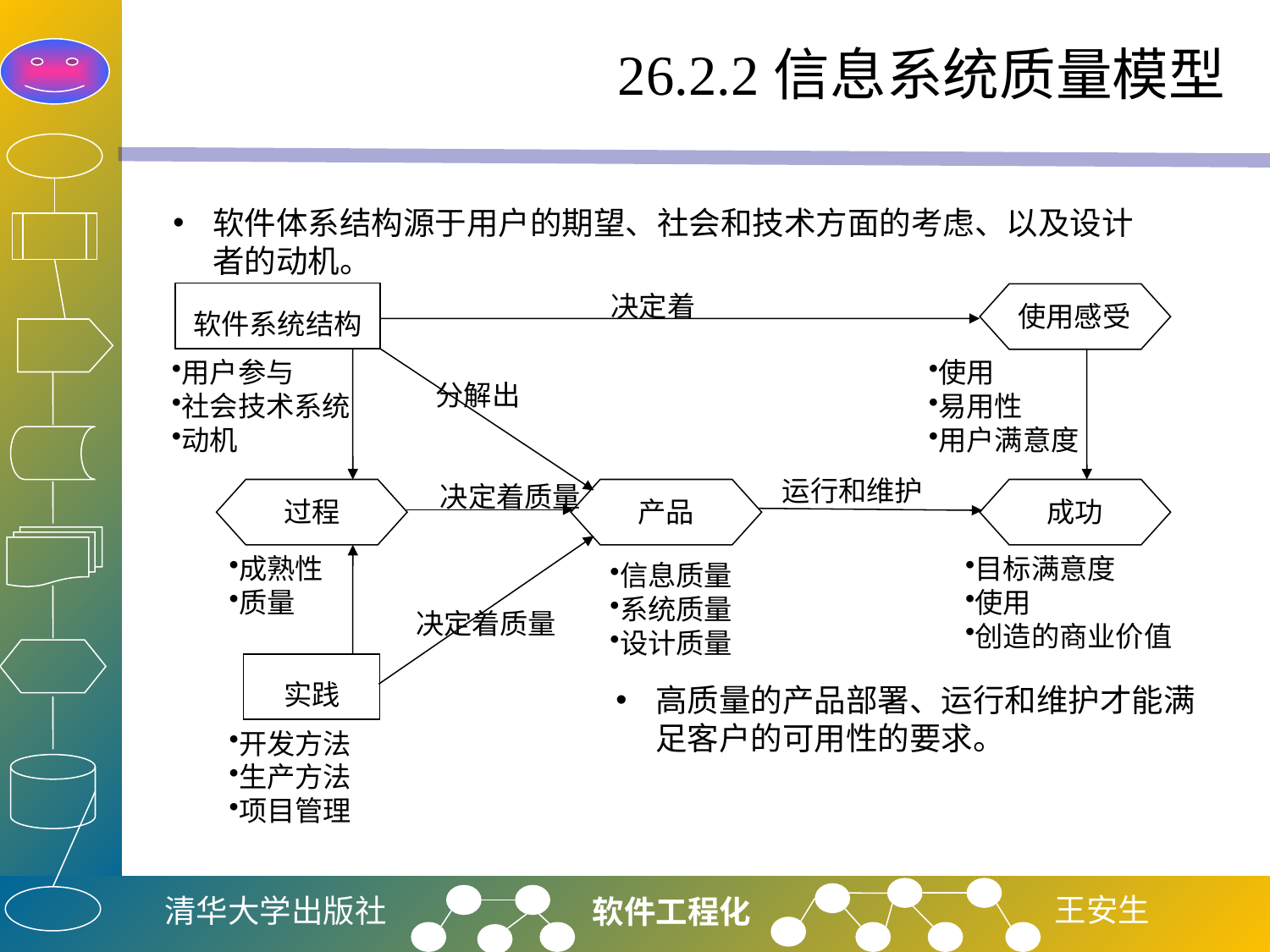

# 26.2.2信息系统质量模型
软件体系结构源于用户的期望、社会和技术方面的考虑、以及设计者的动机。

决定着
软件系统结构
使用感受

用户参与
社会技术系统
动机

使用
易用性
用户满意度

分解出
运行和维护
决定着质量
过程
产品
成功

成熟性
质量

目标满意度
使用
创造的商业价值
信息质量
系统质量
设计质量
决定着质量
实践
开发方法
生产方法
项目管理
高质量的产品部署、运行和维护才能满足客户的可用性的要求。